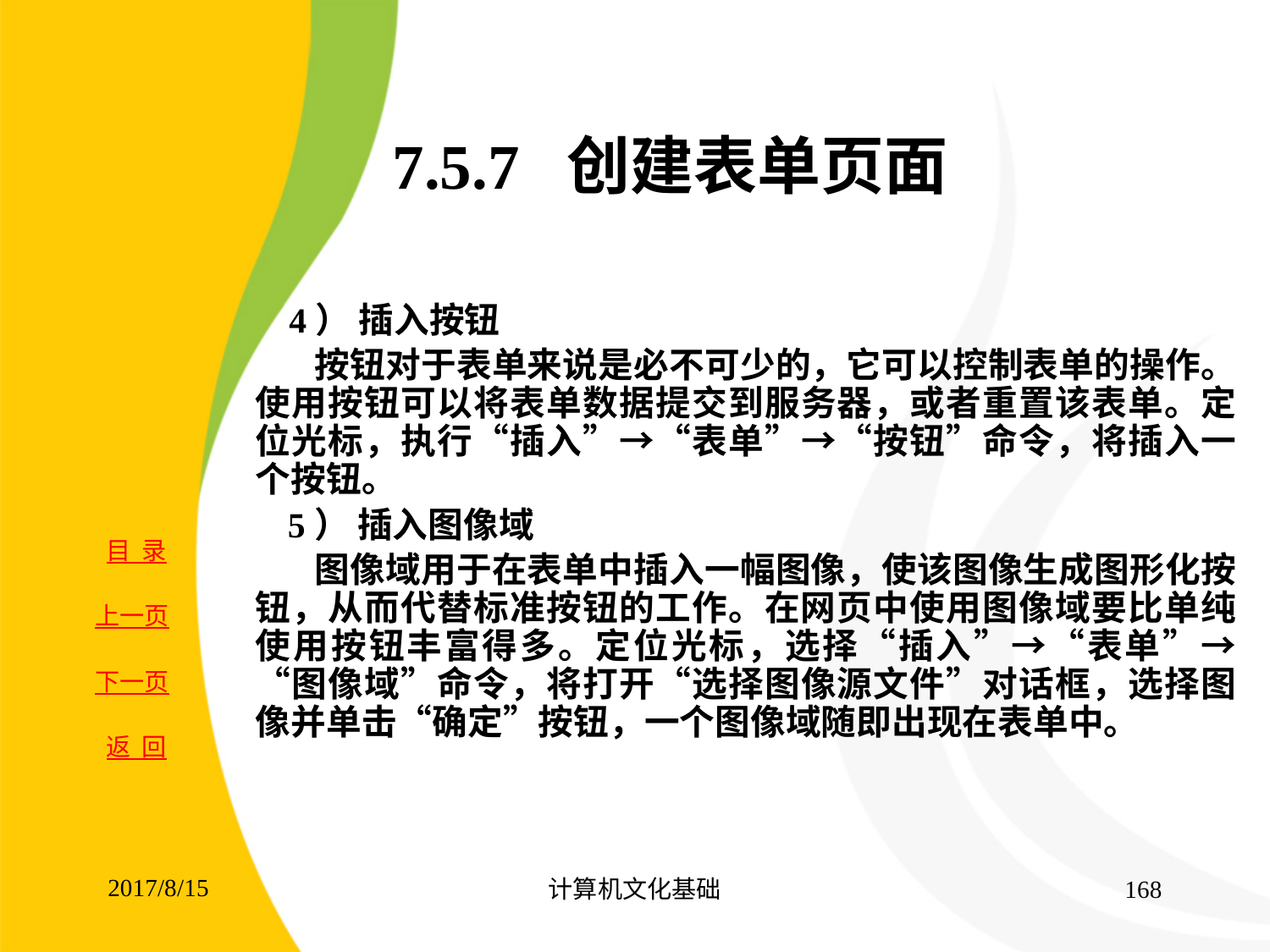

# 7.5.7  创建表单页面
          4） 插入按钮
            按钮对于表单来说是必不可少的，它可以控制表单的操作。使用按钮可以将表单数据提交到服务器，或者重置该表单。定位光标，执行“插入”→“表单”→“按钮”命令，将插入一个按钮。
         5） 插入图像域
            图像域用于在表单中插入一幅图像，使该图像生成图形化按钮，从而代替标准按钮的工作。在网页中使用图像域要比单纯使用按钮丰富得多。定位光标，选择“插入”→“表单”→“图像域”命令，将打开“选择图像源文件”对话框，选择图像并单击“确定”按钮，一个图像域随即出现在表单中。
2017/8/15
计算机文化基础
168